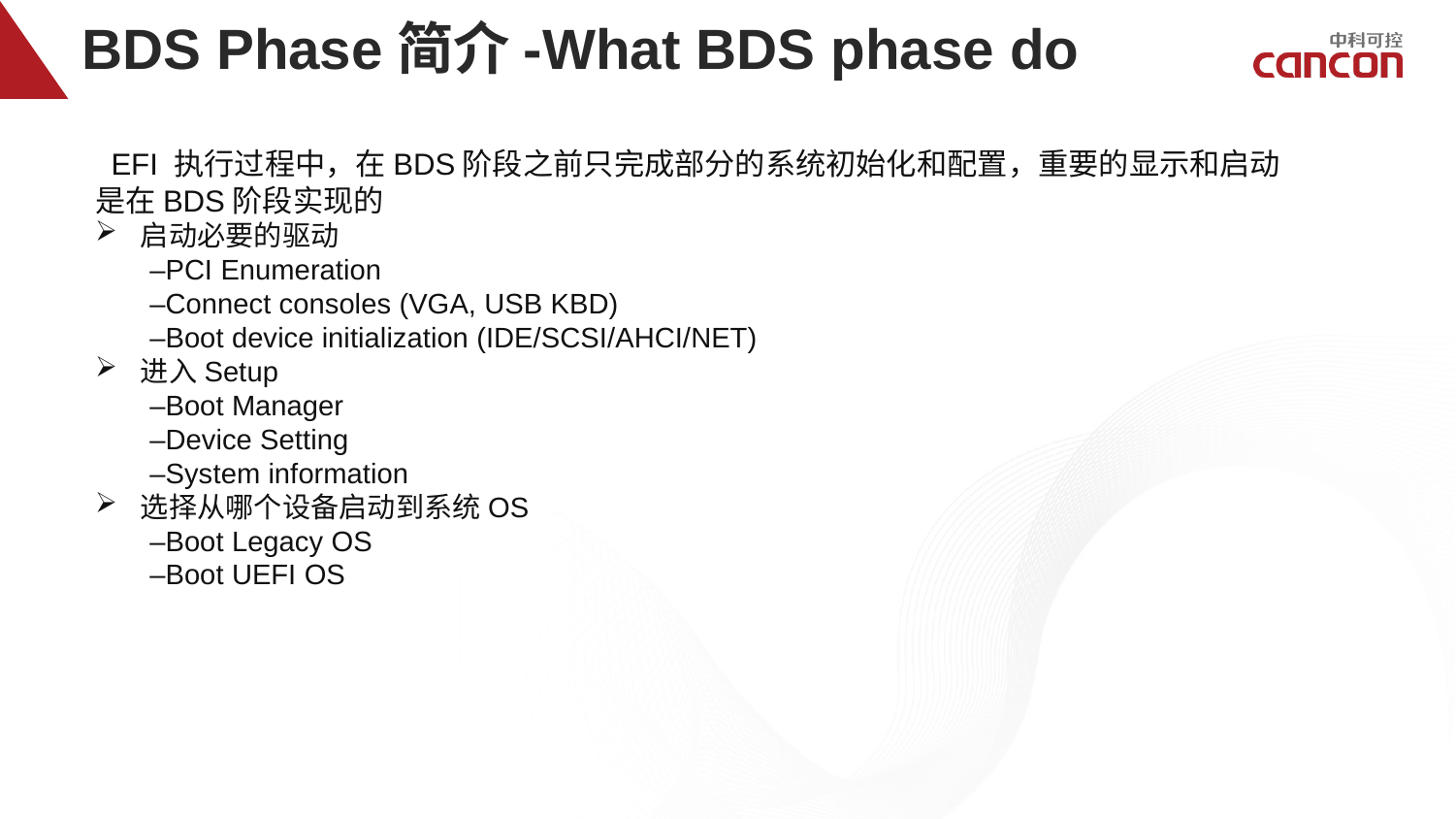

# BDS Phase简介-What BDS phase do
  EFI 执行过程中，在BDS阶段之前只完成部分的系统初始化和配置，重要的显示和启动是在BDS阶段实现的
启动必要的驱动
–PCI Enumeration
–Connect consoles (VGA, USB KBD)
–Boot device initialization (IDE/SCSI/AHCI/NET)
进入Setup
–Boot Manager
–Device Setting
–System information
选择从哪个设备启动到系统OS
–Boot Legacy OS
–Boot UEFI OS